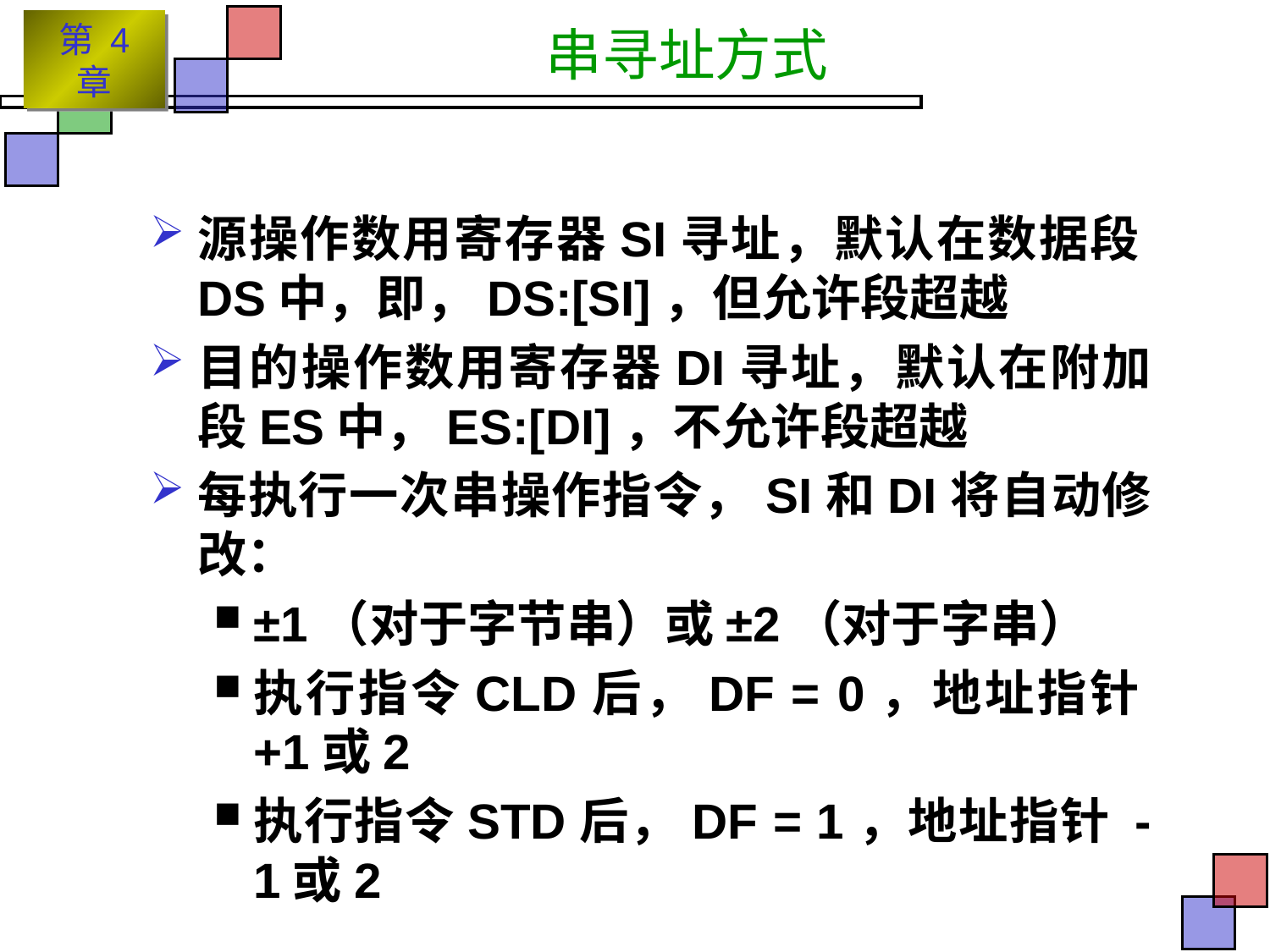

# 串寻址方式
源操作数用寄存器SI寻址，默认在数据段DS中，即，DS:[SI]，但允许段超越
目的操作数用寄存器DI寻址，默认在附加段ES中，ES:[DI]，不允许段超越
每执行一次串操作指令，SI和DI将自动修改：
±1（对于字节串）或±2（对于字串）
执行指令CLD后，DF = 0，地址指针+1或2
执行指令STD后，DF = 1，地址指针 -1或2